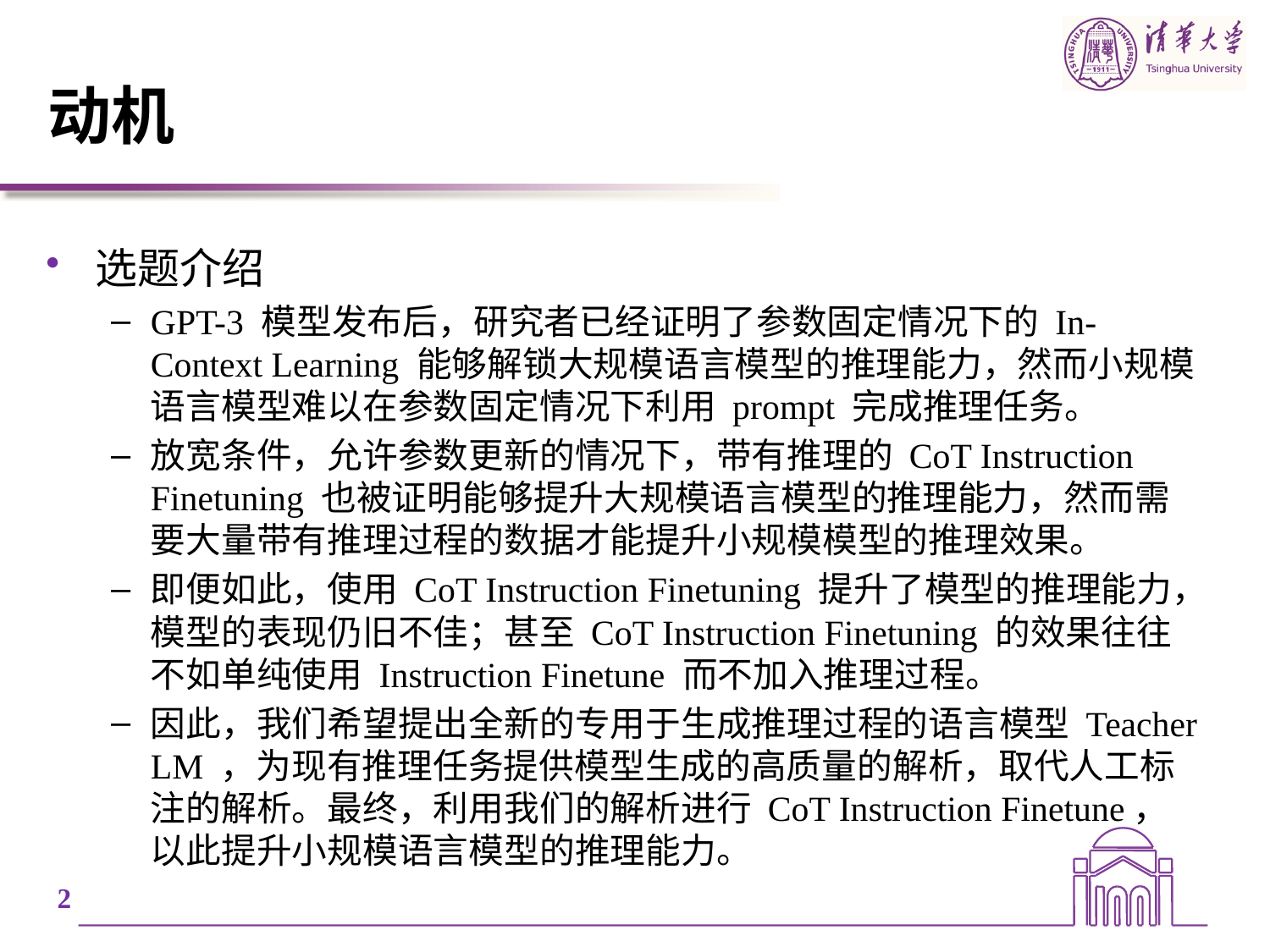

# 动机
选题介绍
GPT-3 模型发布后，研究者已经证明了参数固定情况下的 In-Context Learning 能够解锁大规模语言模型的推理能力，然而小规模语言模型难以在参数固定情况下利用 prompt 完成推理任务。
放宽条件，允许参数更新的情况下，带有推理的 CoT Instruction Finetuning 也被证明能够提升大规模语言模型的推理能力，然而需要大量带有推理过程的数据才能提升小规模模型的推理效果。
即便如此，使用 CoT Instruction Finetuning 提升了模型的推理能力，模型的表现仍旧不佳；甚至 CoT Instruction Finetuning 的效果往往不如单纯使用 Instruction Finetune 而不加入推理过程。
因此，我们希望提出全新的专用于生成推理过程的语言模型 Teacher LM ，为现有推理任务提供模型生成的高质量的解析，取代人工标注的解析。最终，利用我们的解析进行 CoT Instruction Finetune，以此提升小规模语言模型的推理能力。